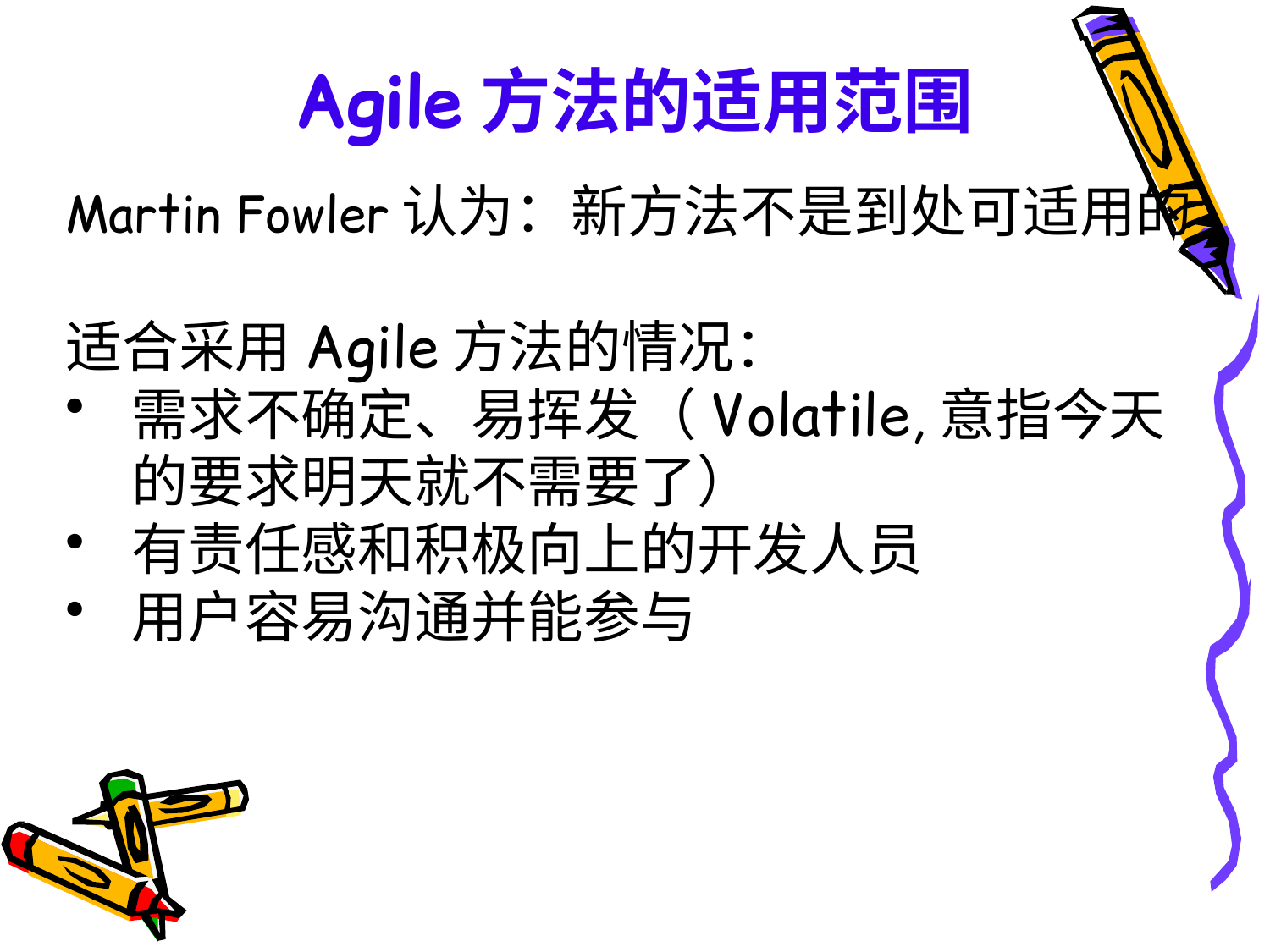

# Agile方法的适用范围
Martin Fowler认为：新方法不是到处可适用的

适合采用Agile方法的情况：
需求不确定、易挥发（Volatile,意指今天的要求明天就不需要了）
有责任感和积极向上的开发人员
用户容易沟通并能参与